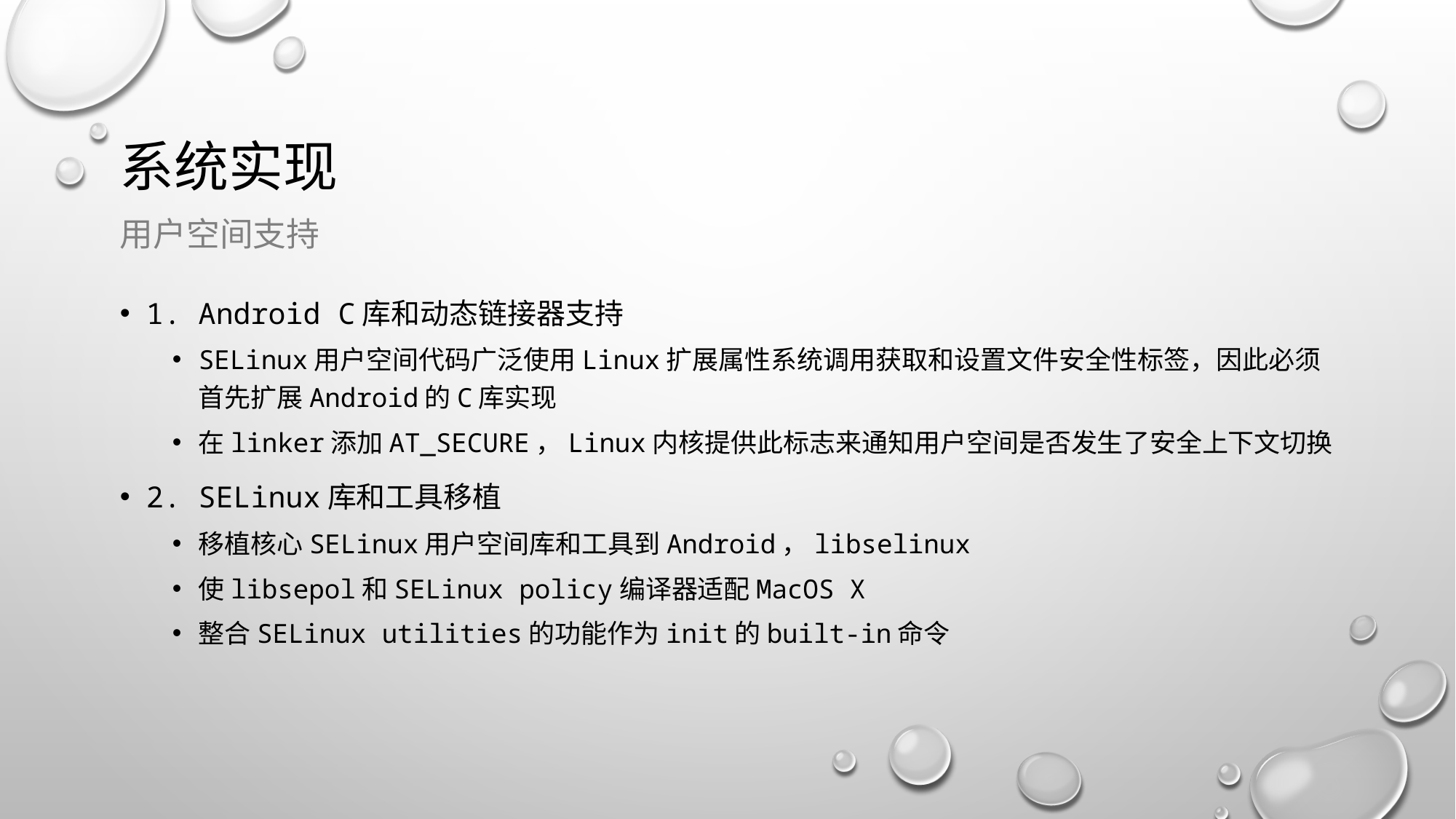

# 系统实现
用户空间支持
1. Android C库和动态链接器支持
SELinux用户空间代码广泛使用Linux扩展属性系统调用获取和设置文件安全性标签，因此必须首先扩展Android的C库实现
在linker添加AT_SECURE，Linux内核提供此标志来通知用户空间是否发生了安全上下文切换
2. SELinux库和工具移植
移植核心SELinux用户空间库和工具到Android，libselinux
使libsepol和SELinux policy编译器适配MacOS X
整合SELinux utilities的功能作为init的built-in命令